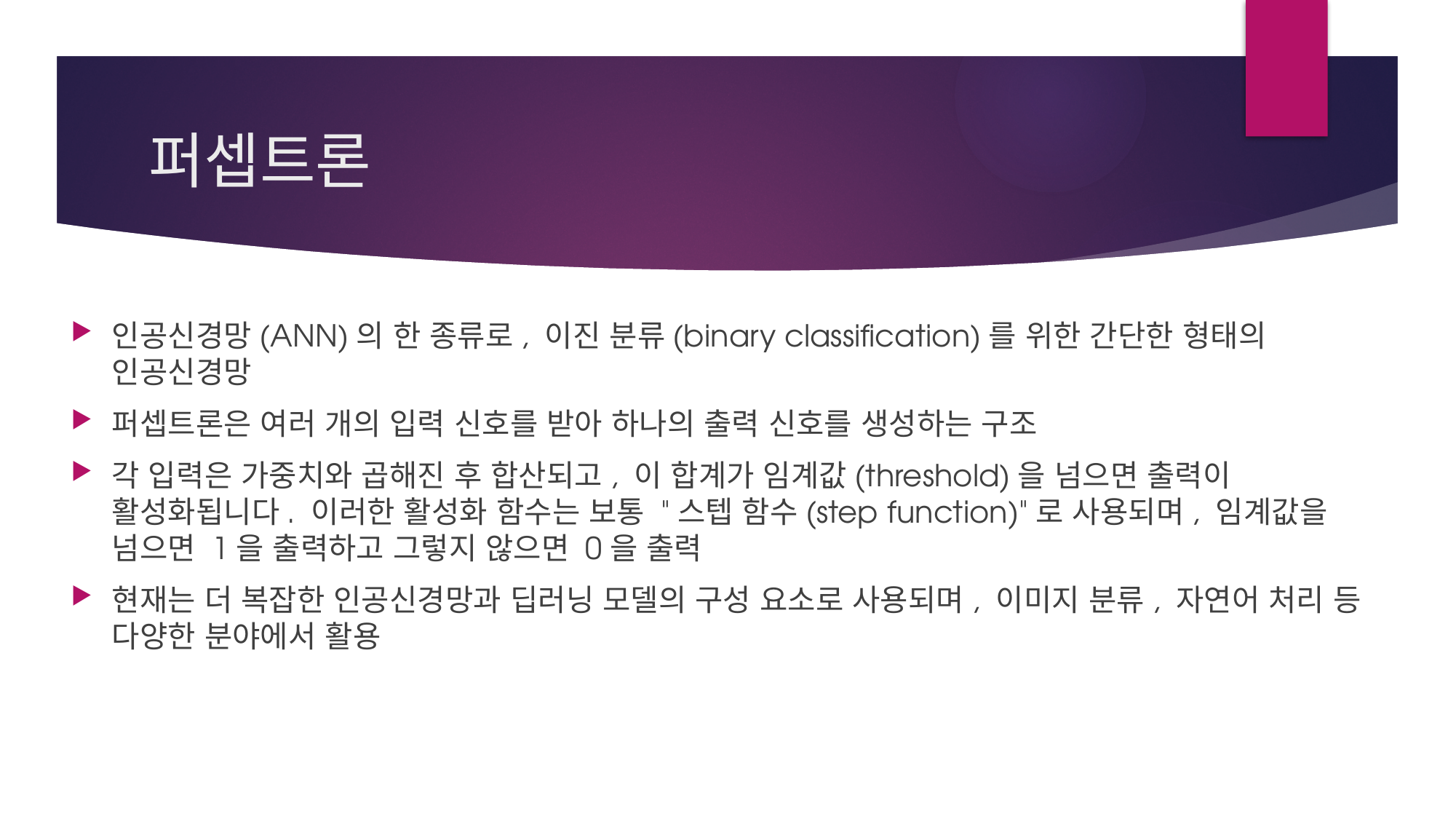

# 퍼셉트론
인공신경망(ANN)의 한 종류로, 이진 분류(binary classification)를 위한 간단한 형태의 인공신경망
퍼셉트론은 여러 개의 입력 신호를 받아 하나의 출력 신호를 생성하는 구조
각 입력은 가중치와 곱해진 후 합산되고, 이 합계가 임계값(threshold)을 넘으면 출력이 활성화됩니다. 이러한 활성화 함수는 보통 "스텝 함수(step function)"로 사용되며, 임계값을 넘으면 1을 출력하고 그렇지 않으면 0을 출력
현재는 더 복잡한 인공신경망과 딥러닝 모델의 구성 요소로 사용되며, 이미지 분류, 자연어 처리 등 다양한 분야에서 활용